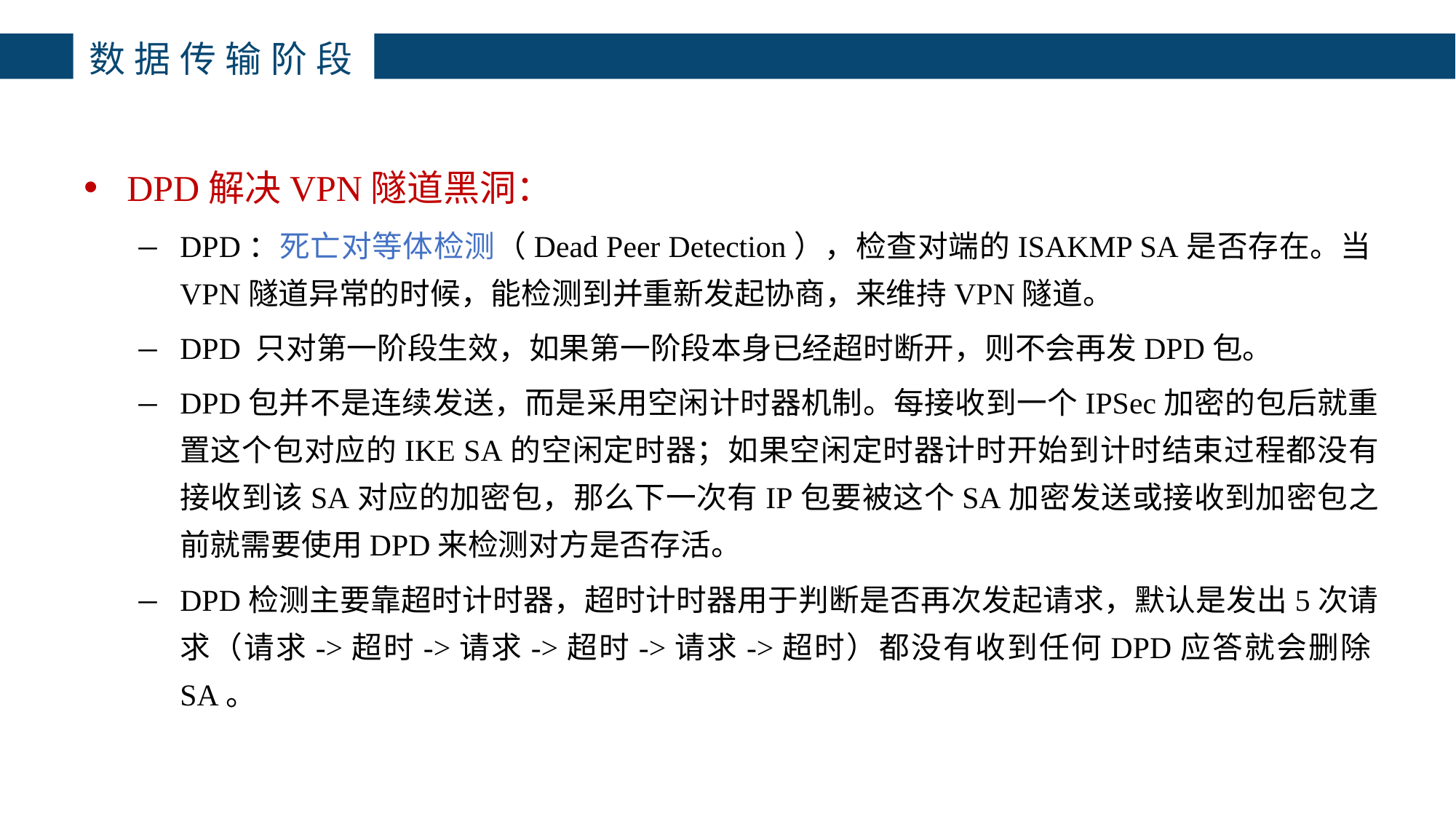

# 数据传输阶段
DPD解决VPN隧道黑洞：
DPD：死亡对等体检测（Dead Peer Detection），检查对端的ISAKMP SA是否存在。当VPN隧道异常的时候，能检测到并重新发起协商，来维持VPN隧道。
DPD 只对第一阶段生效，如果第一阶段本身已经超时断开，则不会再发DPD包。
DPD包并不是连续发送，而是采用空闲计时器机制。每接收到一个IPSec加密的包后就重置这个包对应的IKE SA的空闲定时器；如果空闲定时器计时开始到计时结束过程都没有接收到该SA对应的加密包，那么下一次有IP包要被这个SA加密发送或接收到加密包之前就需要使用DPD来检测对方是否存活。
DPD检测主要靠超时计时器，超时计时器用于判断是否再次发起请求，默认是发出5次请求（请求->超时->请求->超时->请求->超时）都没有收到任何DPD应答就会删除SA。